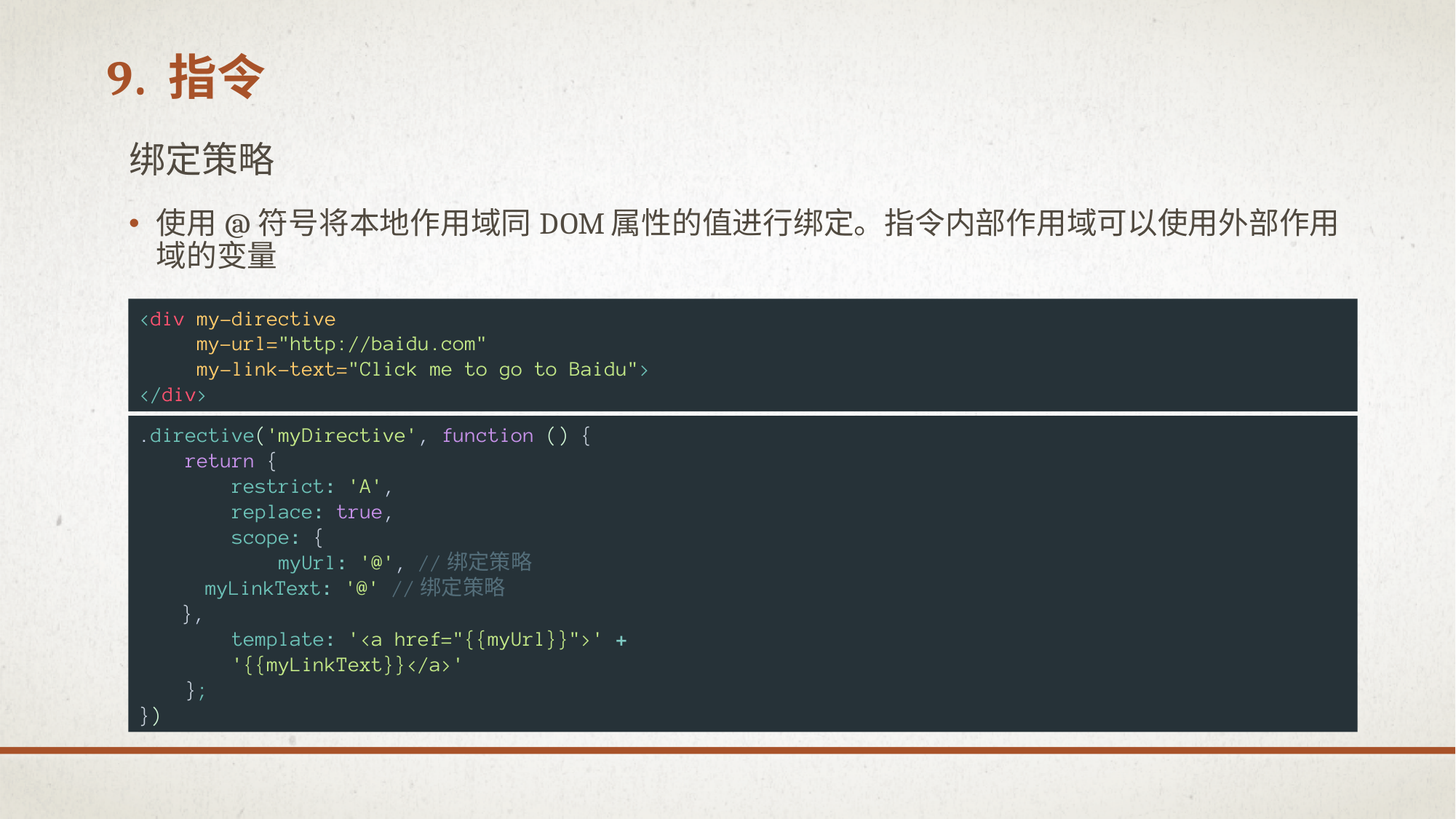

# 9. 指令
绑定策略
使用@符号将本地作用域同DOM属性的值进行绑定。指令内部作用域可以使用外部作用域的变量
<div my-directive
     my-url="http://baidu.com"
     my-link-text="Click me to go to Baidu">
</div>
.directive('myDirective', function () {
    return {
        restrict: 'A',
        replace: true,
        scope: {
            myUrl: '@', //绑定策略
             myLinkText: '@' //绑定策略
        },
        template: '<a href="{{myUrl}}">' +
        '{{myLinkText}}</a>'
    };
})